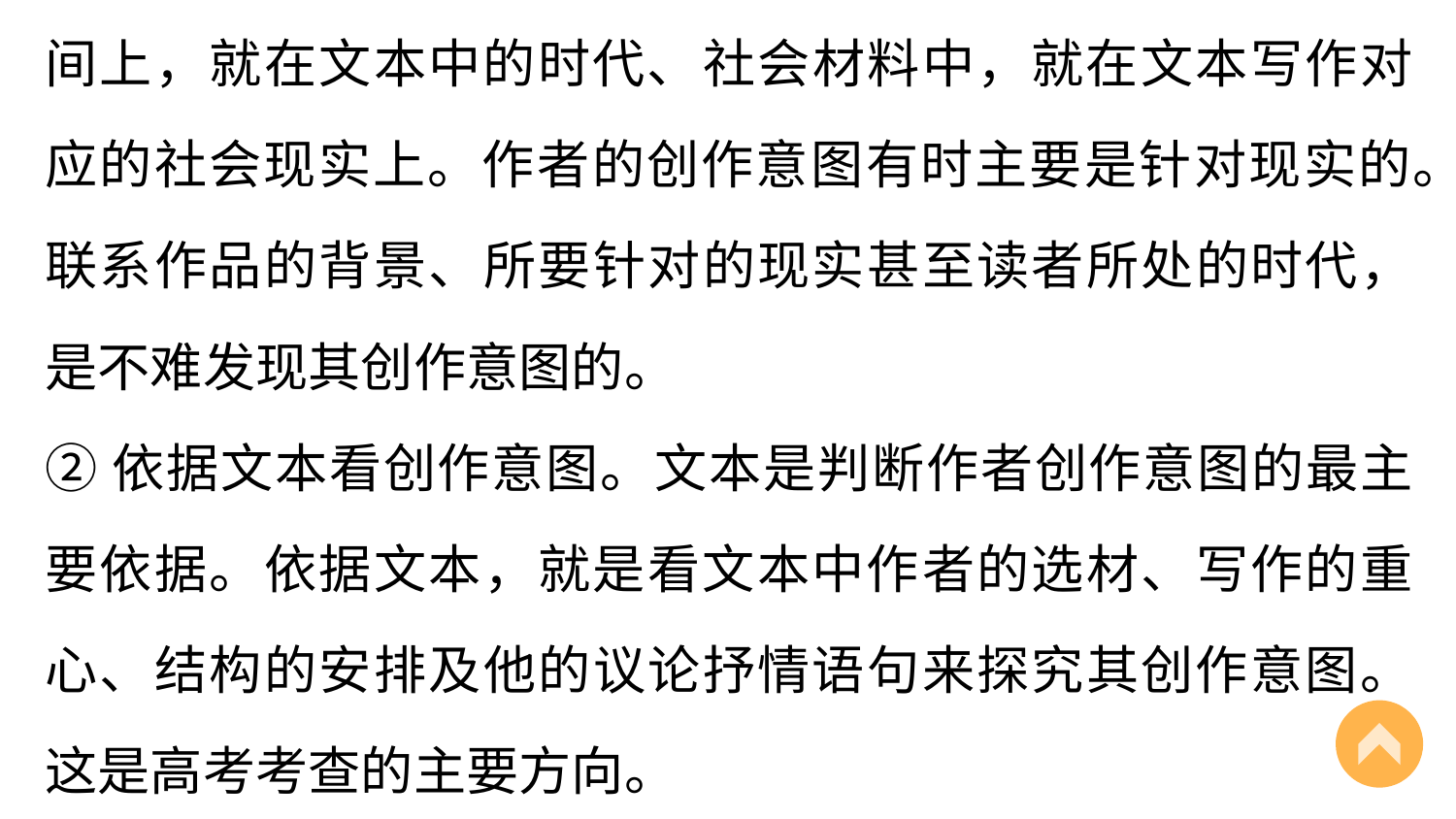

间上，就在文本中的时代、社会材料中，就在文本写作对应的社会现实上。作者的创作意图有时主要是针对现实的。联系作品的背景、所要针对的现实甚至读者所处的时代，是不难发现其创作意图的。
②依据文本看创作意图。文本是判断作者创作意图的最主要依据。依据文本，就是看文本中作者的选材、写作的重心、结构的安排及他的议论抒情语句来探究其创作意图。这是高考考查的主要方向。